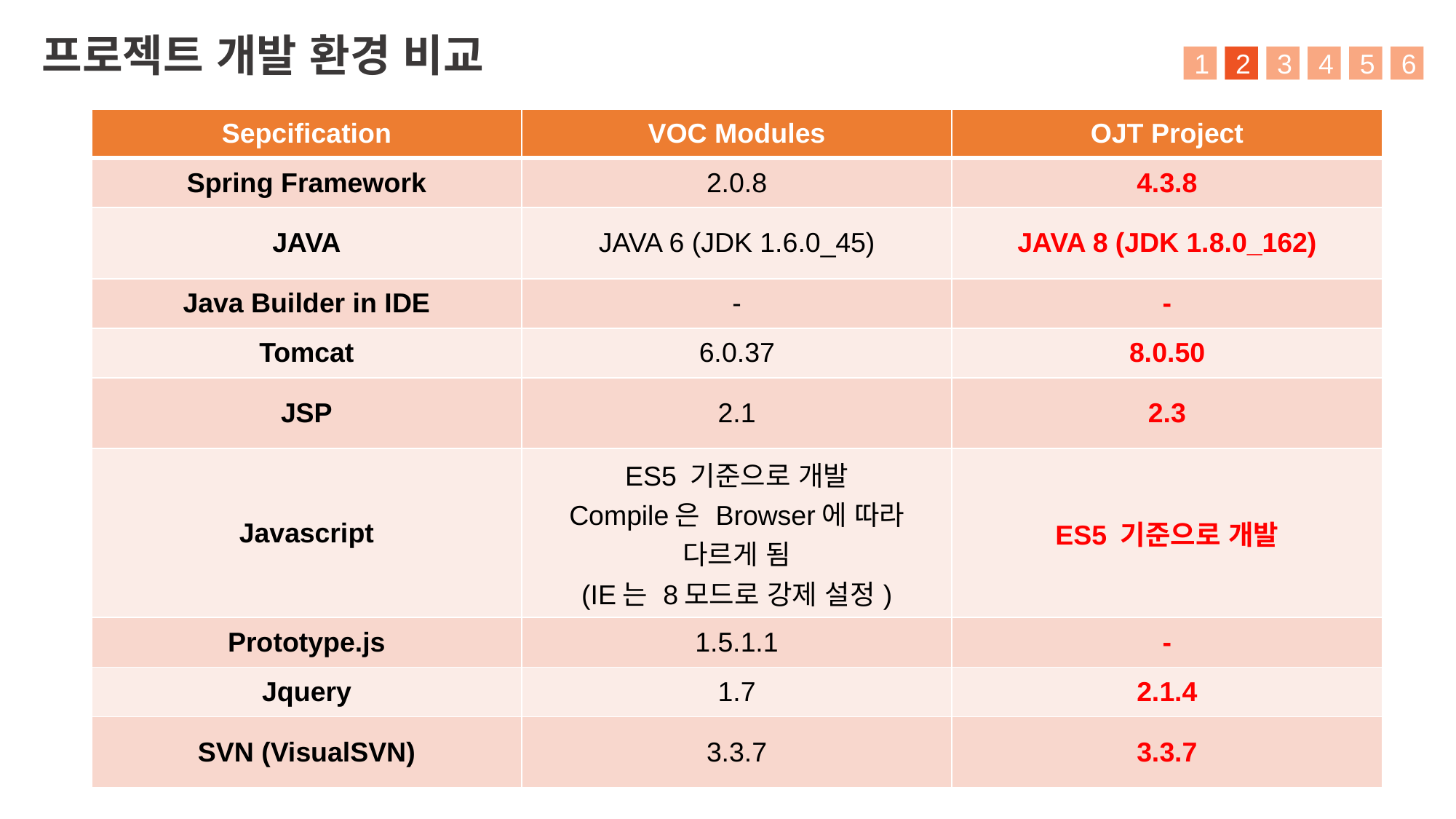

프로젝트 개발 환경 비교
1
2
3
4
5
6
| Sepcification | VOC Modules | OJT Project |
| --- | --- | --- |
| Spring Framework | 2.0.8 | 4.3.8 |
| JAVA | JAVA 6 (JDK 1.6.0\_45) | JAVA 8 (JDK 1.8.0\_162) |
| Java Builder in IDE | - | - |
| Tomcat | 6.0.37 | 8.0.50 |
| JSP | 2.1 | 2.3 |
| Javascript | ES5 기준으로 개발 Compile은 Browser에 따라 다르게 됨 (IE는 8모드로 강제 설정) | ES5 기준으로 개발 |
| Prototype.js | 1.5.1.1 | - |
| Jquery | 1.7 | 2.1.4 |
| SVN (VisualSVN) | 3.3.7 | 3.3.7 |